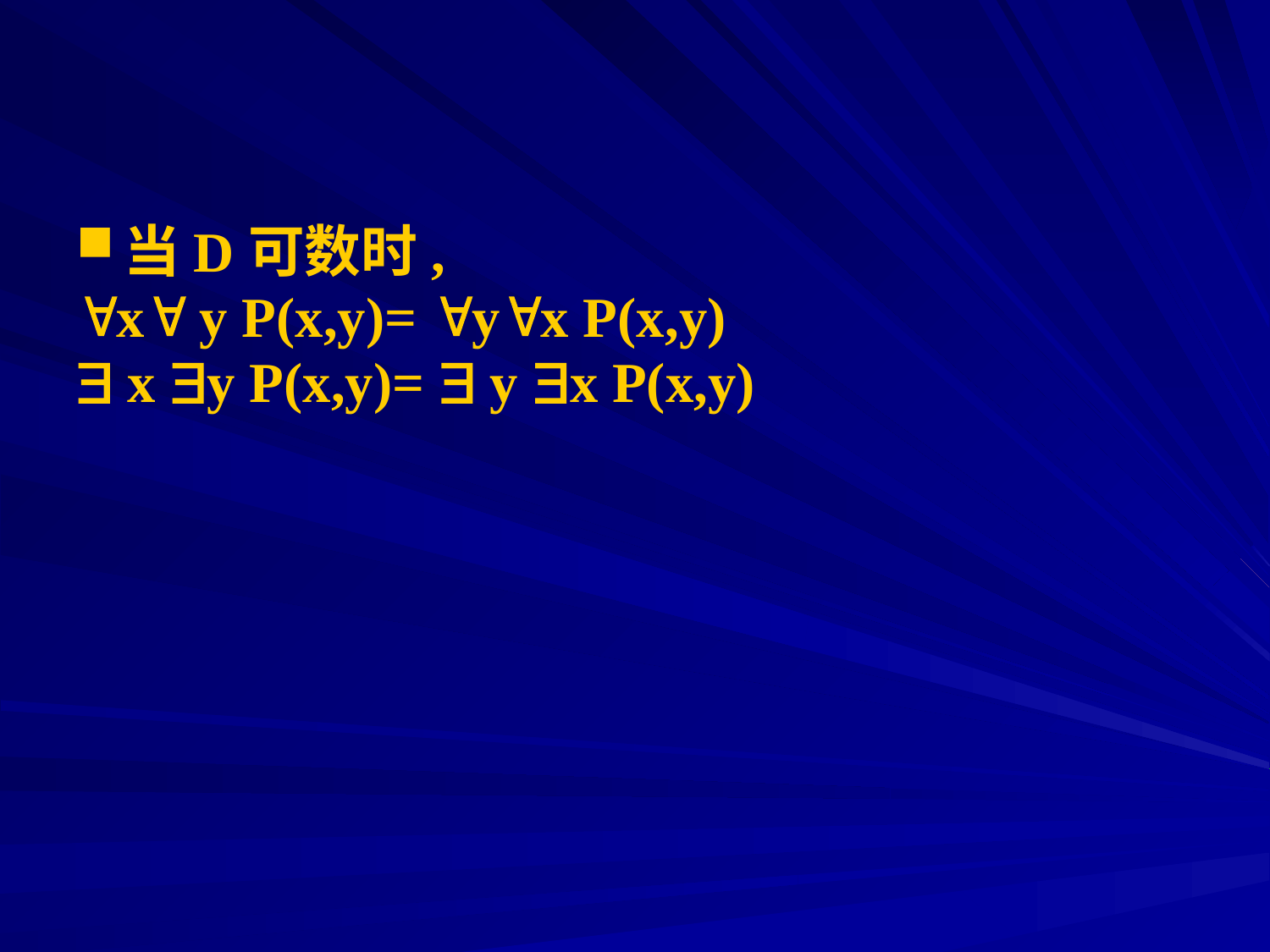

#
当D可数时,
∀x∀ y P(x,y)= ∀y∀x P(x,y)
∃ x ∃y P(x,y)= ∃ y ∃x P(x,y)